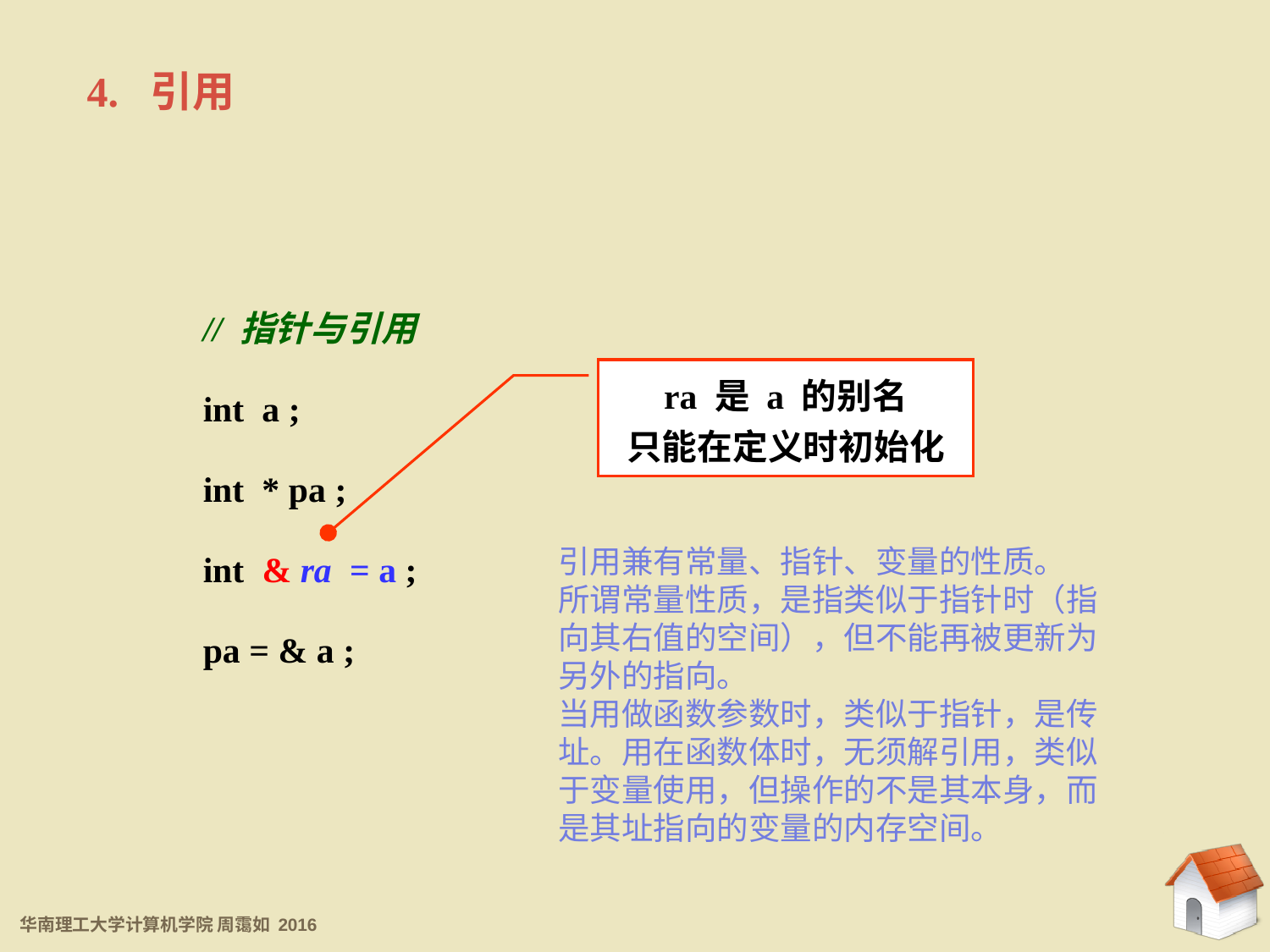

4.  引用
// 指针与引用
int  a ;
int  * pa ;
int  & ra  = a ;
pa = & a ;
ra 是 a 的别名
只能在定义时初始化
引用兼有常量、指针、变量的性质。
所谓常量性质，是指类似于指针时（指向其右值的空间），但不能再被更新为另外的指向。
当用做函数参数时，类似于指针，是传址。用在函数体时，无须解引用，类似于变量使用，但操作的不是其本身，而是其址指向的变量的内存空间。